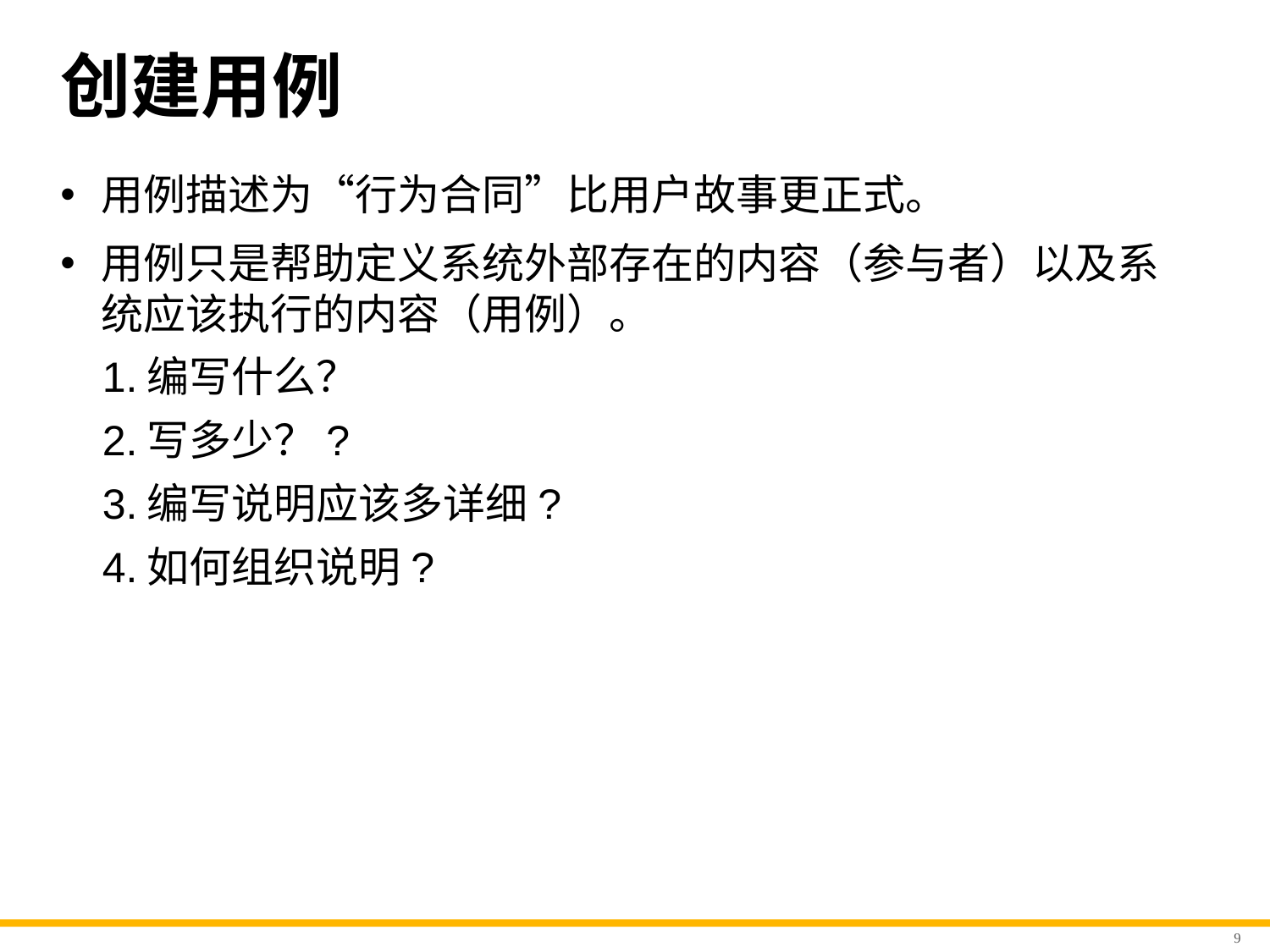

# 创建用例
用例描述为“行为合同”比用户故事更正式。
用例只是帮助定义系统外部存在的内容（参与者）以及系统应该执行的内容（用例）。
编写什么？
写多少？?
编写说明应该多详细?
如何组织说明?
9